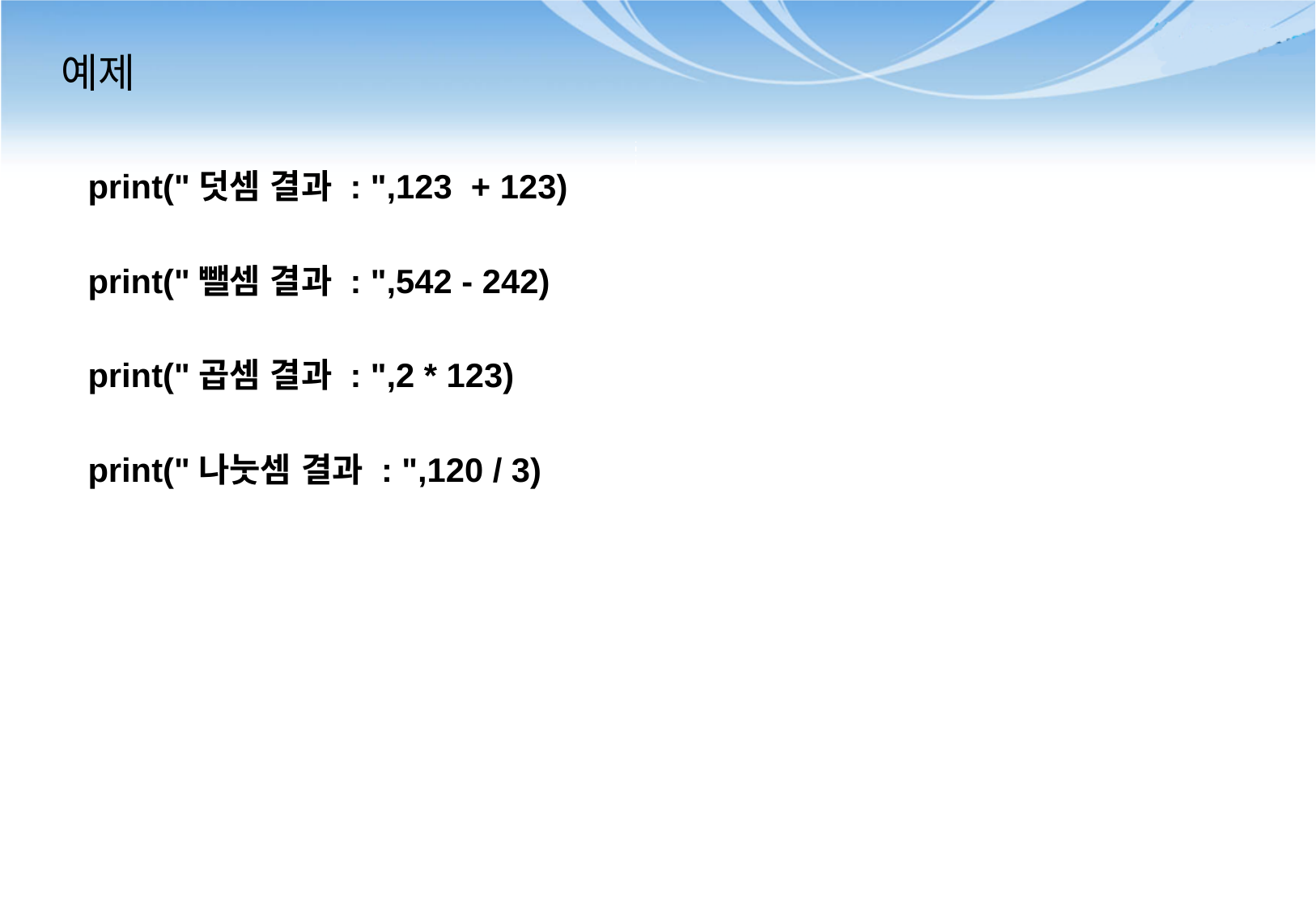

# 예제

print("덧셈 결과 : ",123  + 123)

print("뺄셈 결과 : ",542 - 242)

print("곱셈 결과 : ",2 * 123)

print("나눗셈 결과 : ",120 / 3)